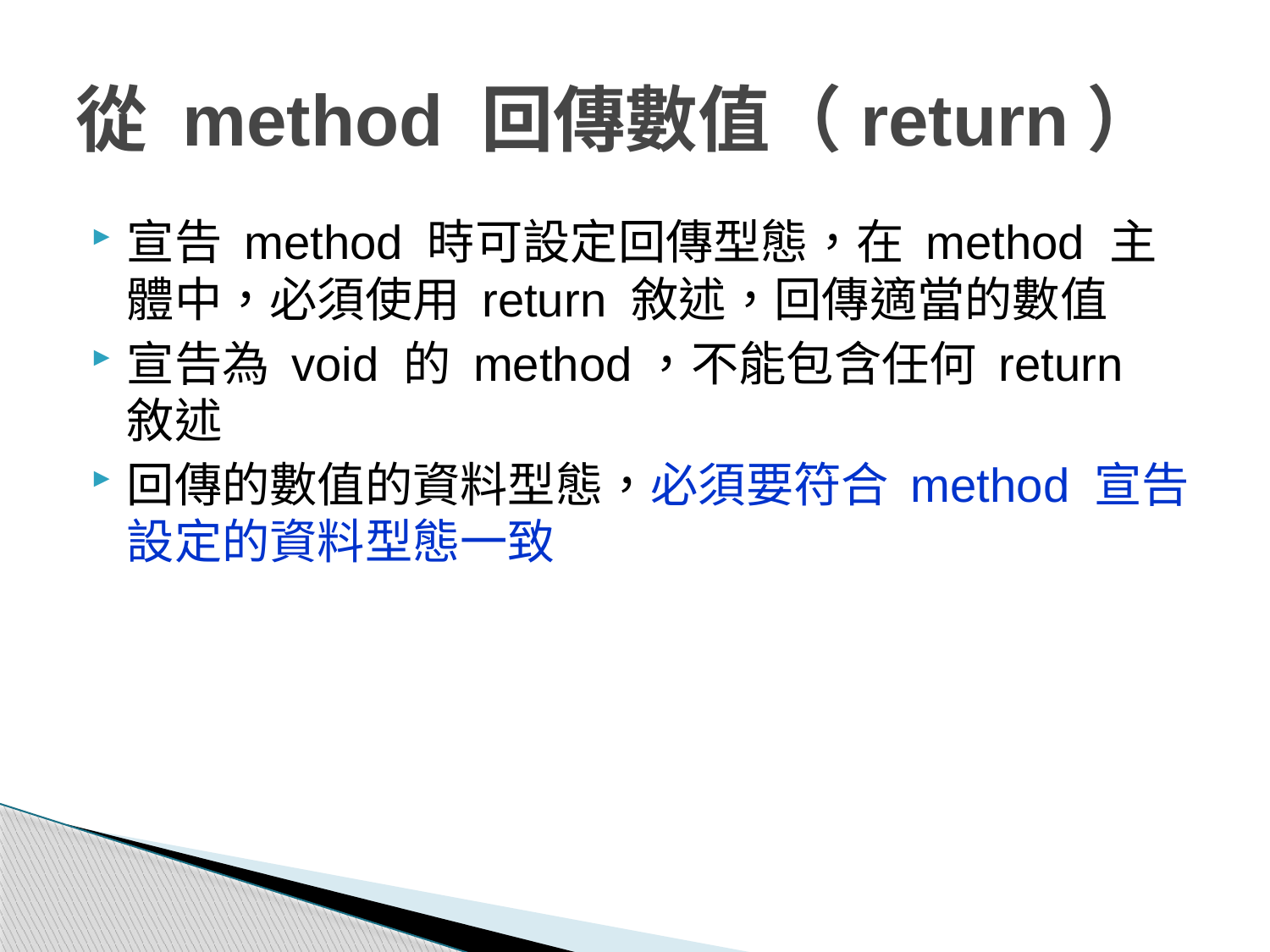

# 從 method 回傳數值（return）
宣告 method 時可設定回傳型態，在 method 主體中，必須使用 return 敘述，回傳適當的數值
宣告為 void 的 method，不能包含任何 return 敘述
回傳的數值的資料型態，必須要符合 method 宣告設定的資料型態一致